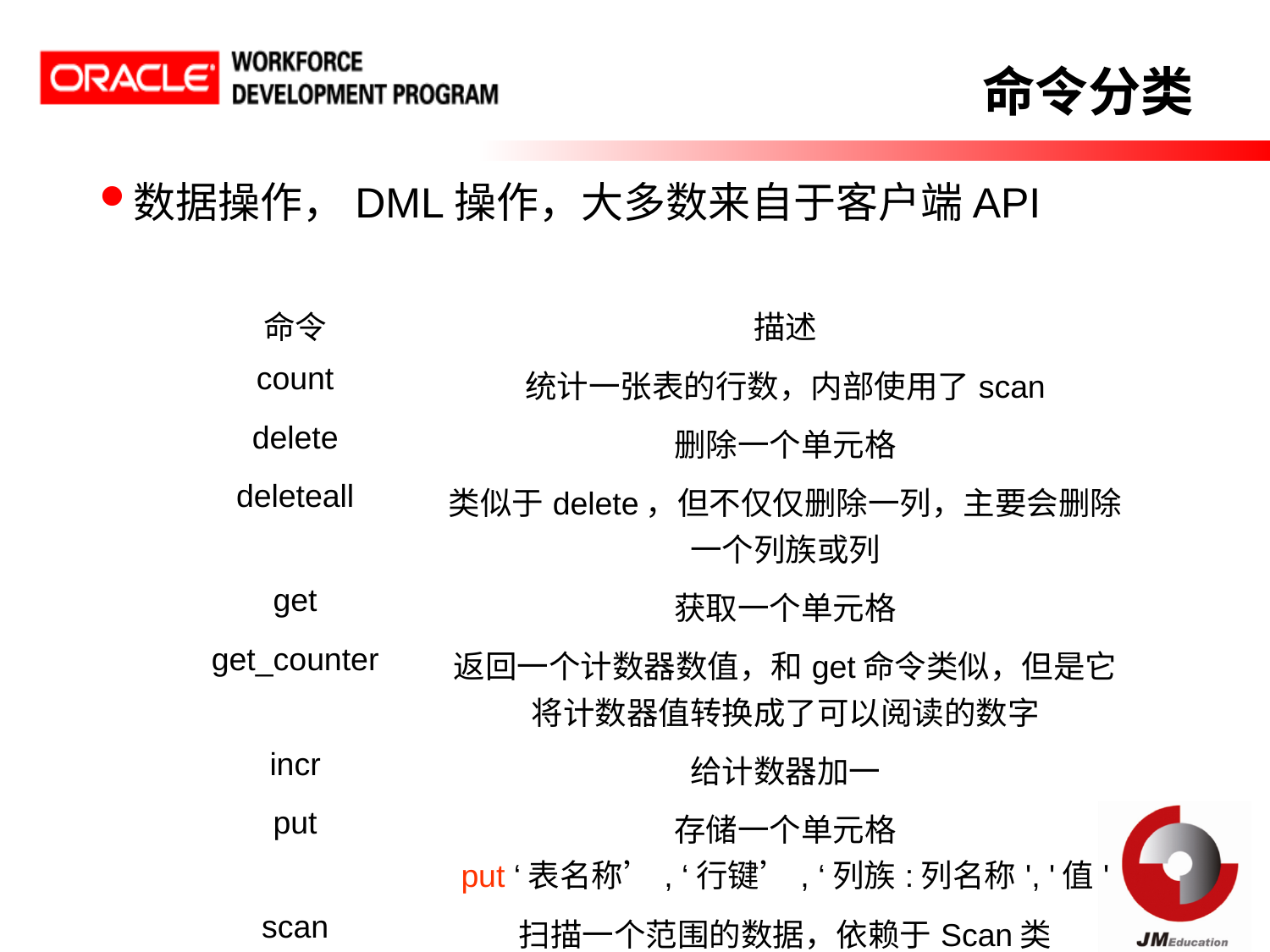

命令分类
数据操作，DML操作，大多数来自于客户端API
| 命令 | 描述 |
| --- | --- |
| count | 统计一张表的行数，内部使用了scan |
| delete | 删除一个单元格 |
| deleteall | 类似于delete，但不仅仅删除一列，主要会删除一个列族或列 |
| get | 获取一个单元格 |
| get\_counter | 返回一个计数器数值，和get命令类似，但是它将计数器值转换成了可以阅读的数字 |
| incr | 给计数器加一 |
| put | 存储一个单元格 put ‘表名称’, ‘行键’, ‘列族:列名称', '值' |
| scan | 扫描一个范围的数据，依赖于Scan类 |
| truncate | 清理一张表中的数据 |